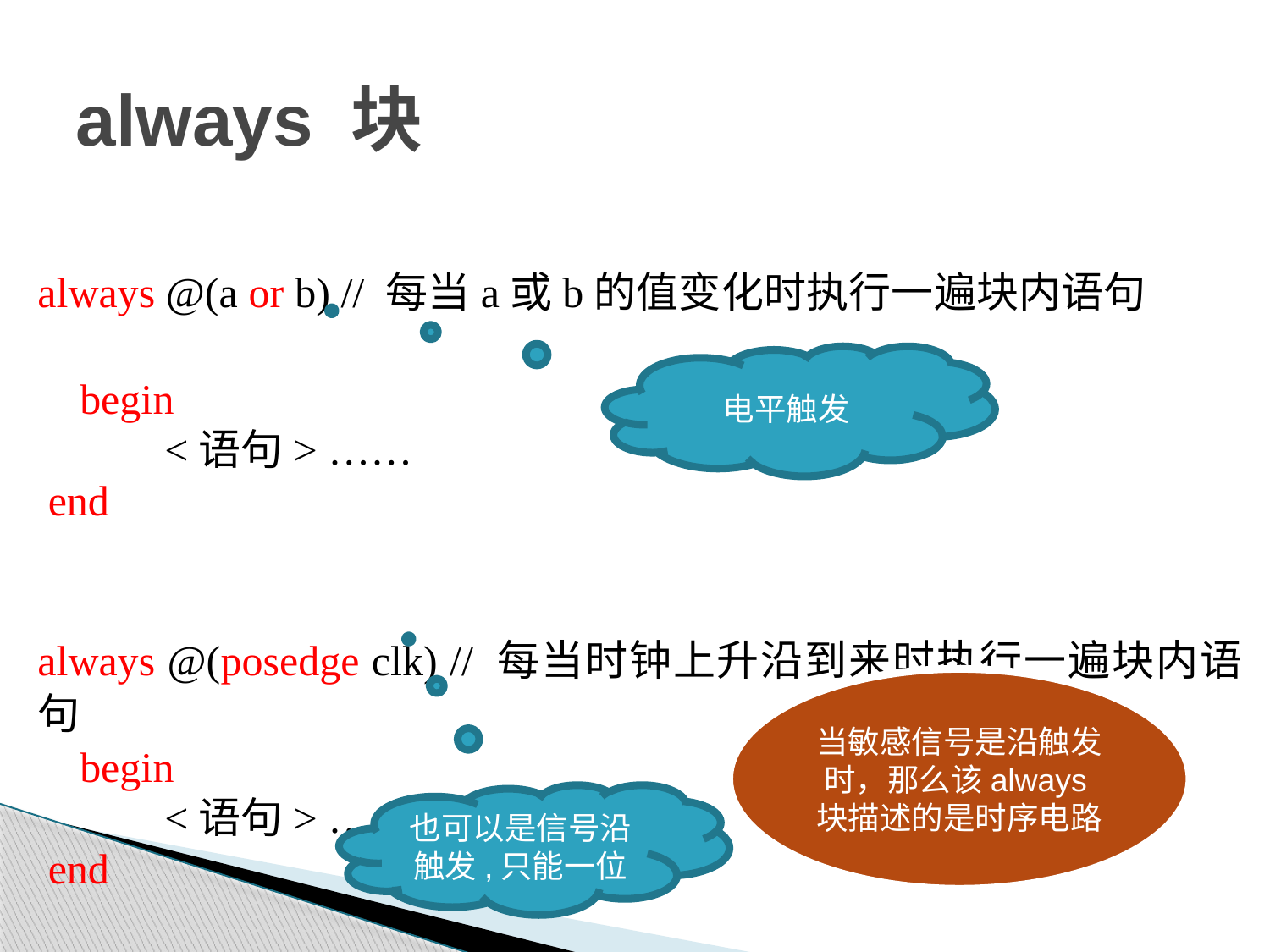

# always 块

always @(a or b) // 每当a或b的值变化时执行一遍块内语句
    begin
   	<语句> ……
 end

always @(posedge clk) // 每当时钟上升沿到来时执行一遍块内语句
    begin
   	<语句> ……
 end

电平触发
当敏感信号是沿触发时，那么该always块描述的是时序电路
也可以是信号沿触发,只能一位